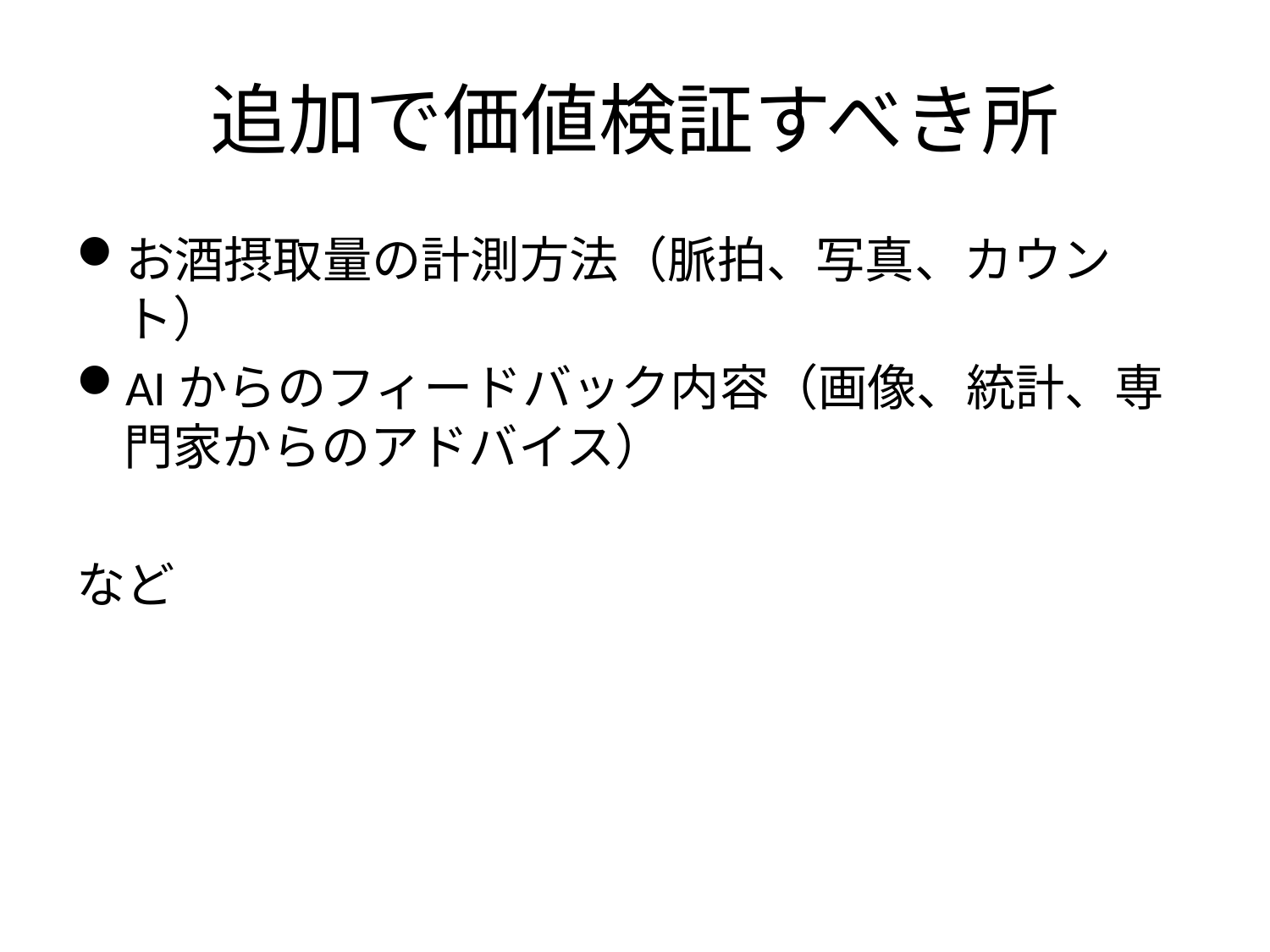

# 追加で価値検証すべき所
お酒摂取量の計測方法（脈拍、写真、カウント）
AIからのフィードバック内容（画像、統計、専門家からのアドバイス）

など